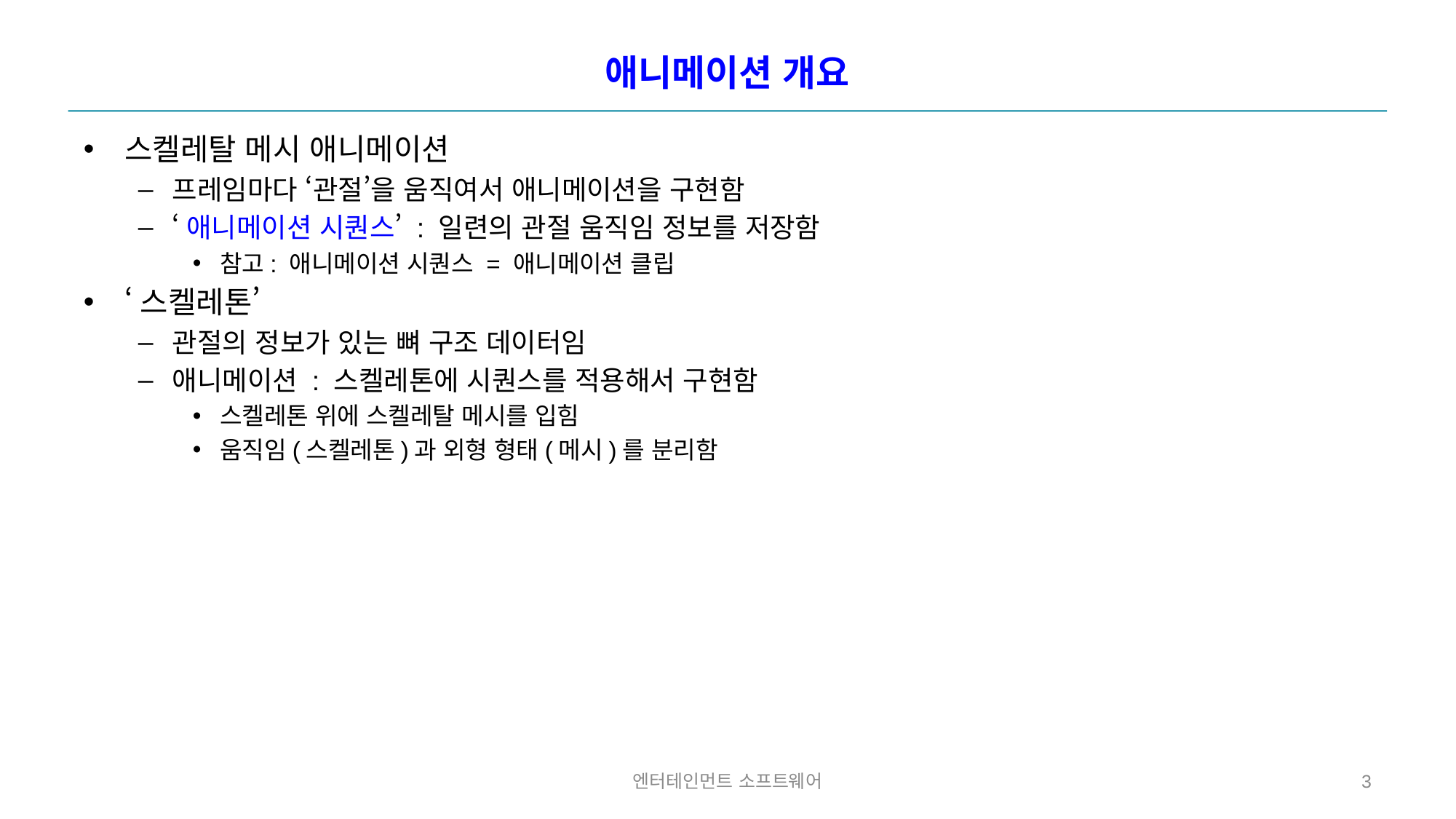

# 애니메이션 개요
스켈레탈 메시 애니메이션
프레임마다 ‘관절’을 움직여서 애니메이션을 구현함
‘애니메이션 시퀀스’ : 일련의 관절 움직임 정보를 저장함
참고: 애니메이션 시퀀스 = 애니메이션 클립
‘스켈레톤’
관절의 정보가 있는 뼈 구조 데이터임
애니메이션 : 스켈레톤에 시퀀스를 적용해서 구현함
스켈레톤 위에 스켈레탈 메시를 입힘
움직임(스켈레톤)과 외형 형태(메시)를 분리함
엔터테인먼트 소프트웨어
3